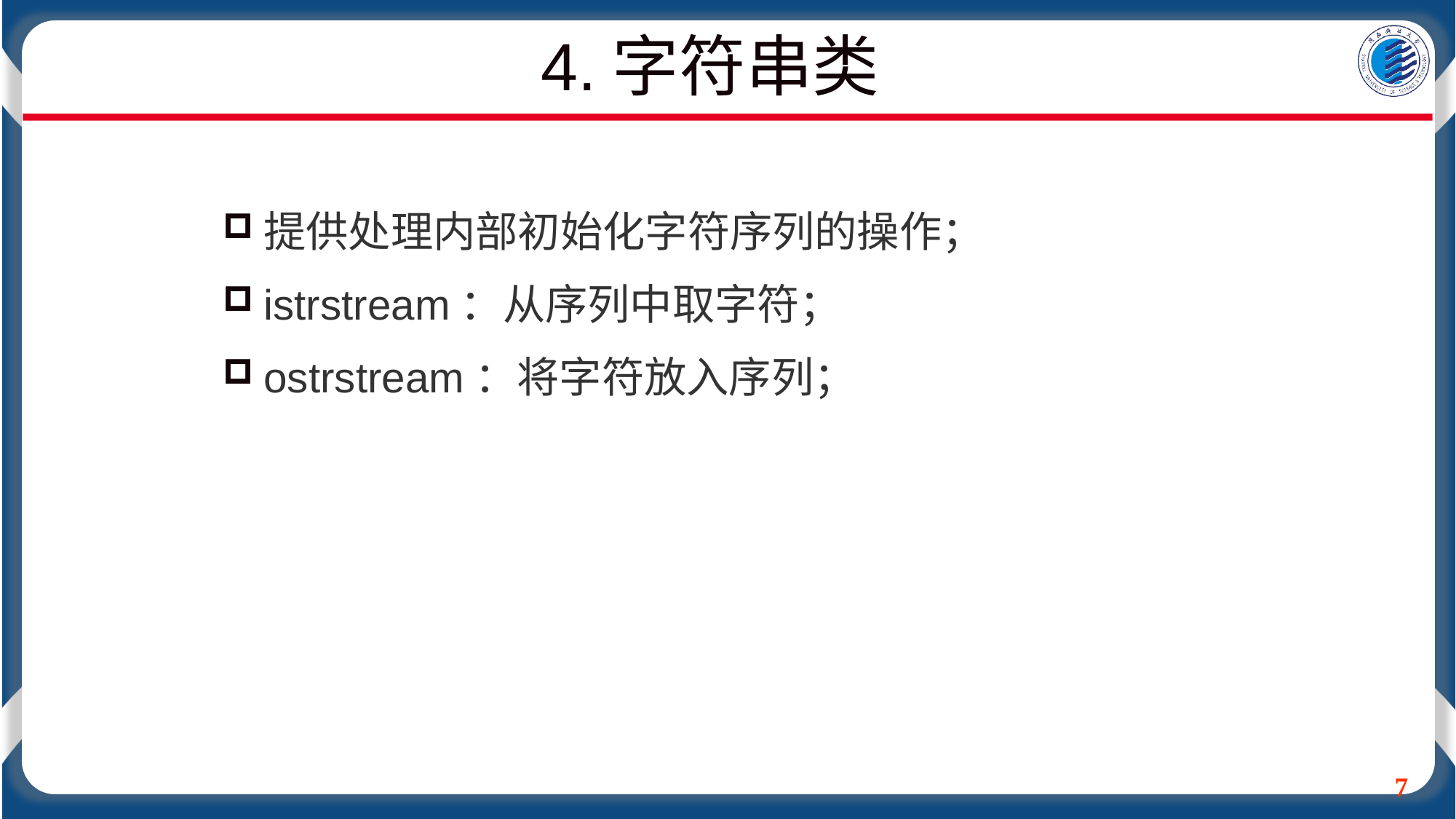

# 4.字符串类
提供处理内部初始化字符序列的操作；

istrstream：从序列中取字符；
ostrstream：将字符放入序列；

7